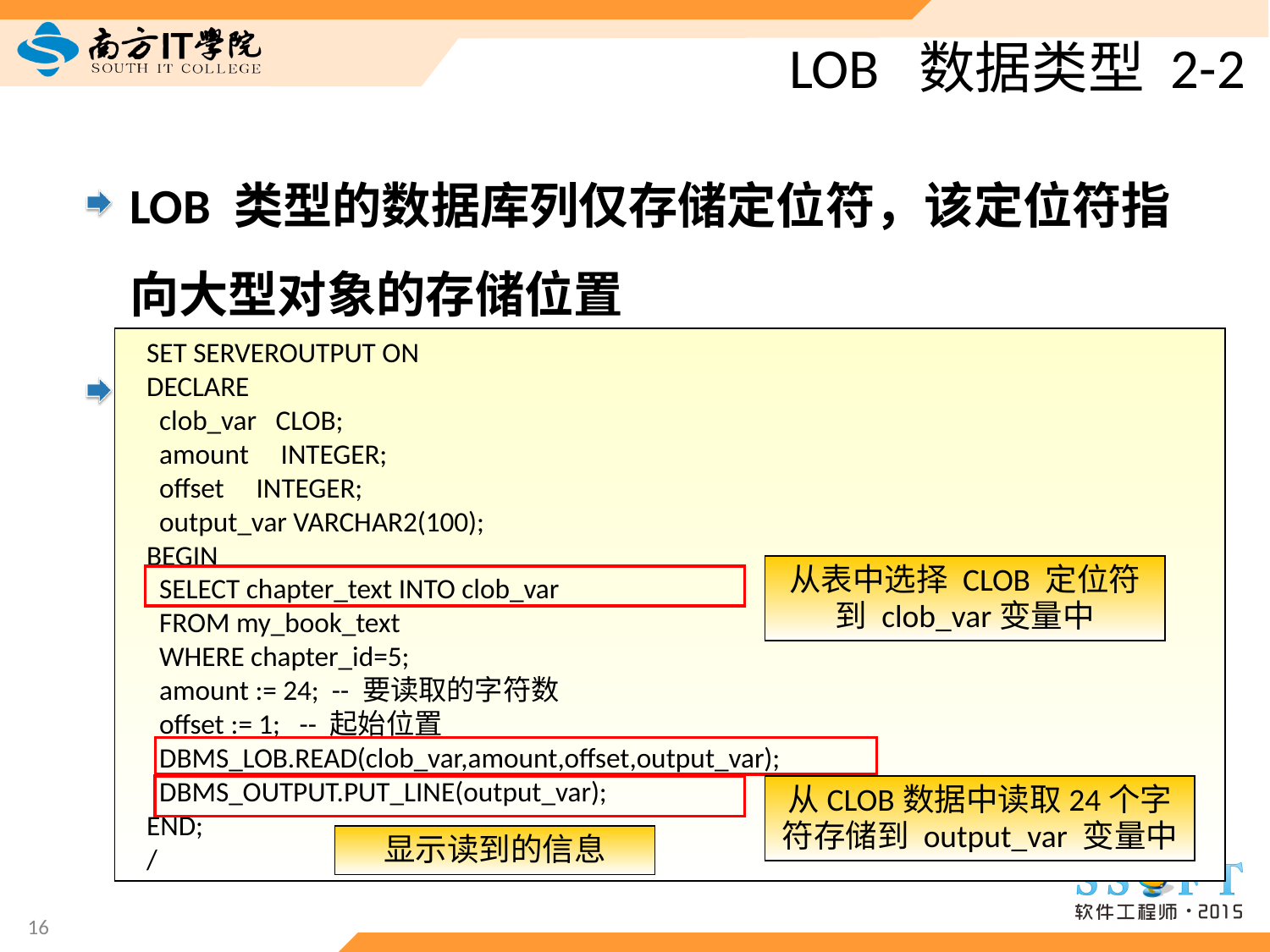

# LOB  数据类型 2-2
LOB 类型的数据库列仅存储定位符，该定位符指向大型对象的存储位置
DBMS_LOB程序包用于操纵 LOB 数据
SET SERVEROUTPUT ON
DECLARE
  clob_var   CLOB;
  amount     INTEGER;
  offset     INTEGER;
  output_var VARCHAR2(100);
BEGIN
  SELECT chapter_text INTO clob_var
  FROM my_book_text
  WHERE chapter_id=5;
  amount := 24;  -- 要读取的字符数
  offset := 1;   -- 起始位置
  DBMS_LOB.READ(clob_var,amount,offset,output_var);
  DBMS_OUTPUT.PUT_LINE(output_var);
END;
/
从表中选择 CLOB 定位符
到 clob_var变量中

从CLOB数据中读取24个字符存储到 output_var 变量中
显示读到的信息
16